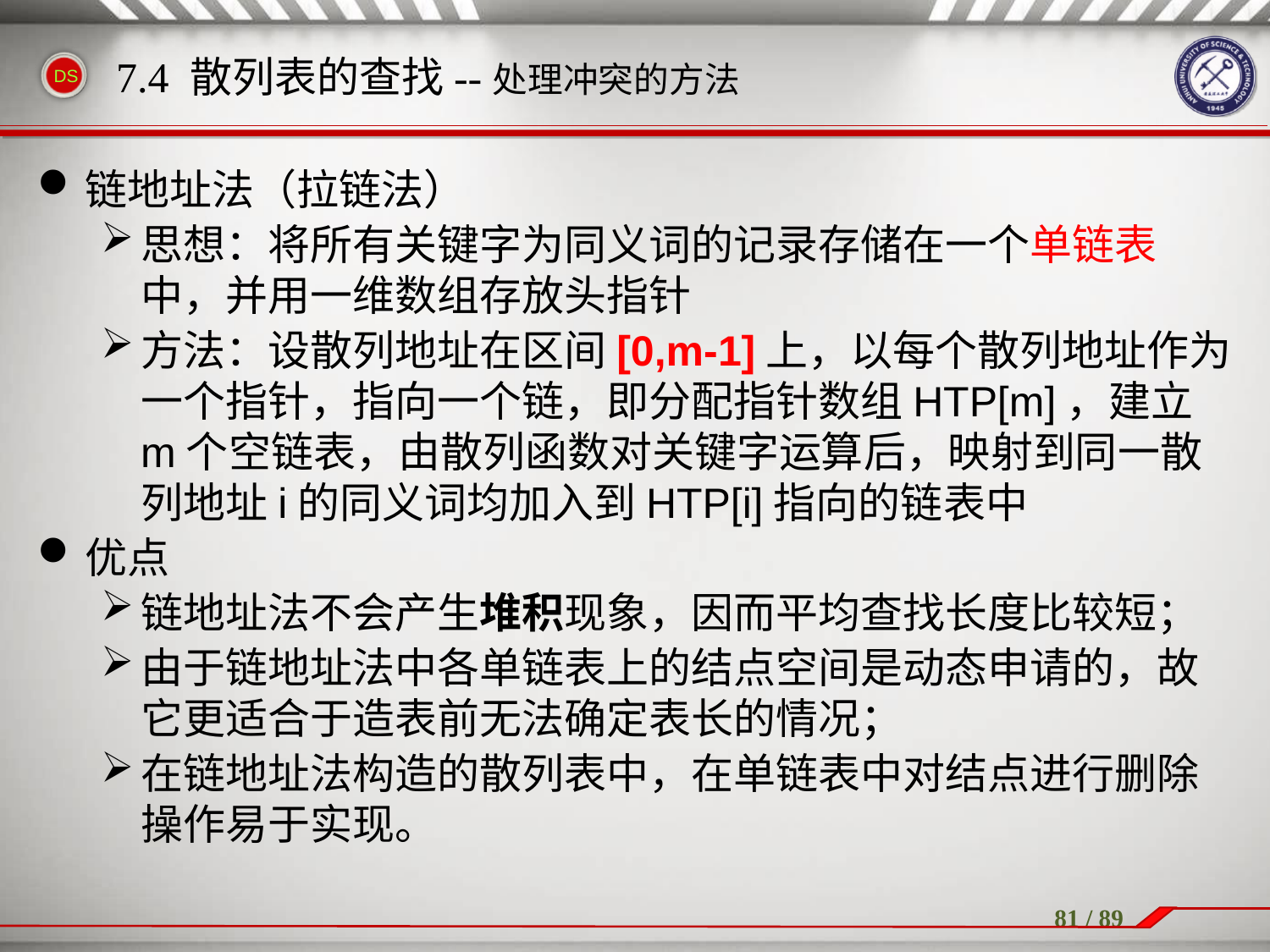

链地址法（拉链法）
思想：将所有关键字为同义词的记录存储在一个单链表中，并用一维数组存放头指针
方法：设散列地址在区间[0,m-1]上，以每个散列地址作为一个指针，指向一个链，即分配指针数组HTP[m]，建立m个空链表，由散列函数对关键字运算后，映射到同一散列地址i的同义词均加入到HTP[i]指向的链表中
优点
链地址法不会产生堆积现象，因而平均查找长度比较短；
由于链地址法中各单链表上的结点空间是动态申请的，故它更适合于造表前无法确定表长的情况；
在链地址法构造的散列表中，在单链表中对结点进行删除操作易于实现。
7.4 散列表的查找--处理冲突的方法